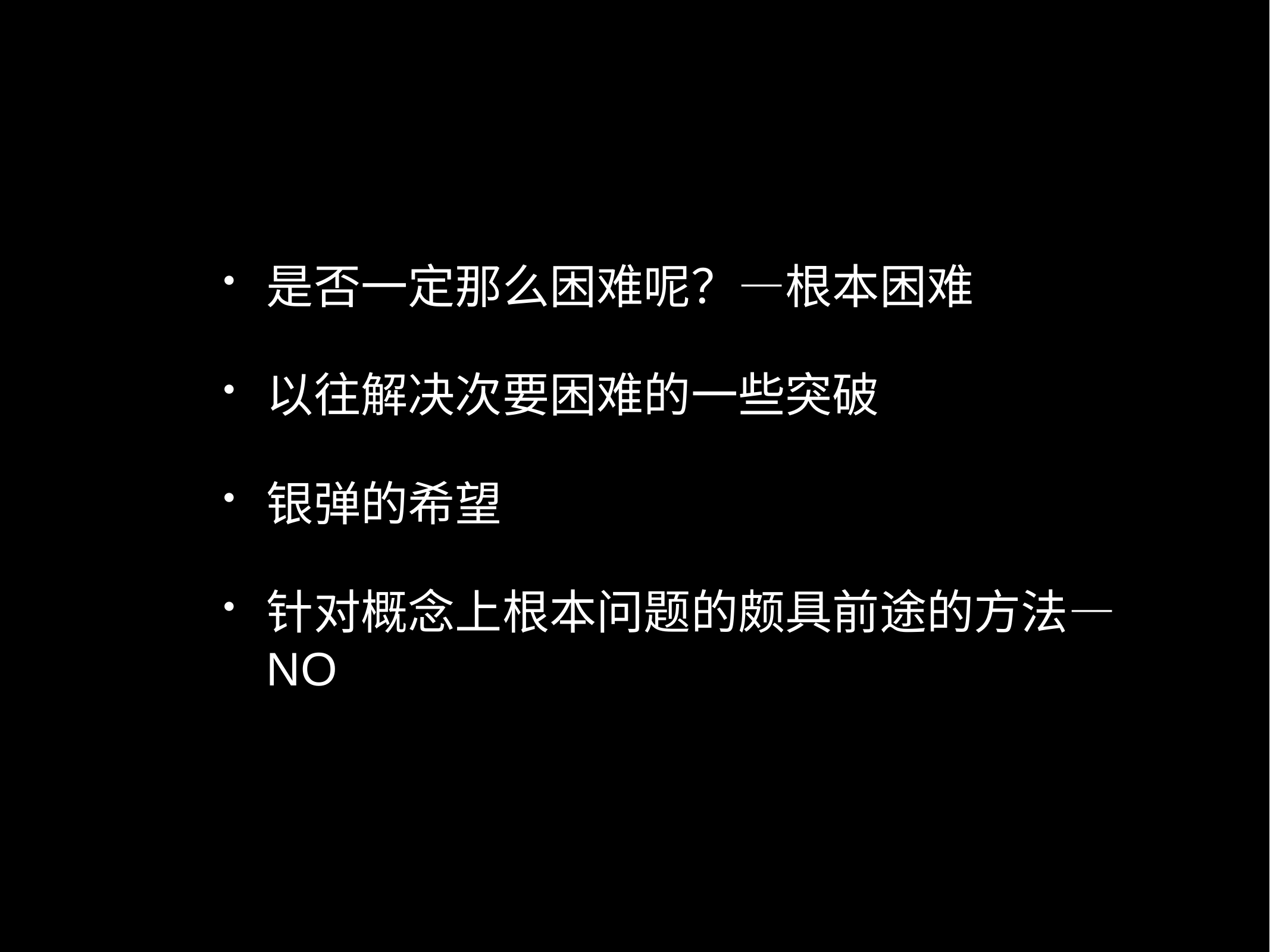

是否一定那么困难呢？—根本困难
以往解决次要困难的一些突破
银弹的希望
针对概念上根本问题的颇具前途的方法—NO